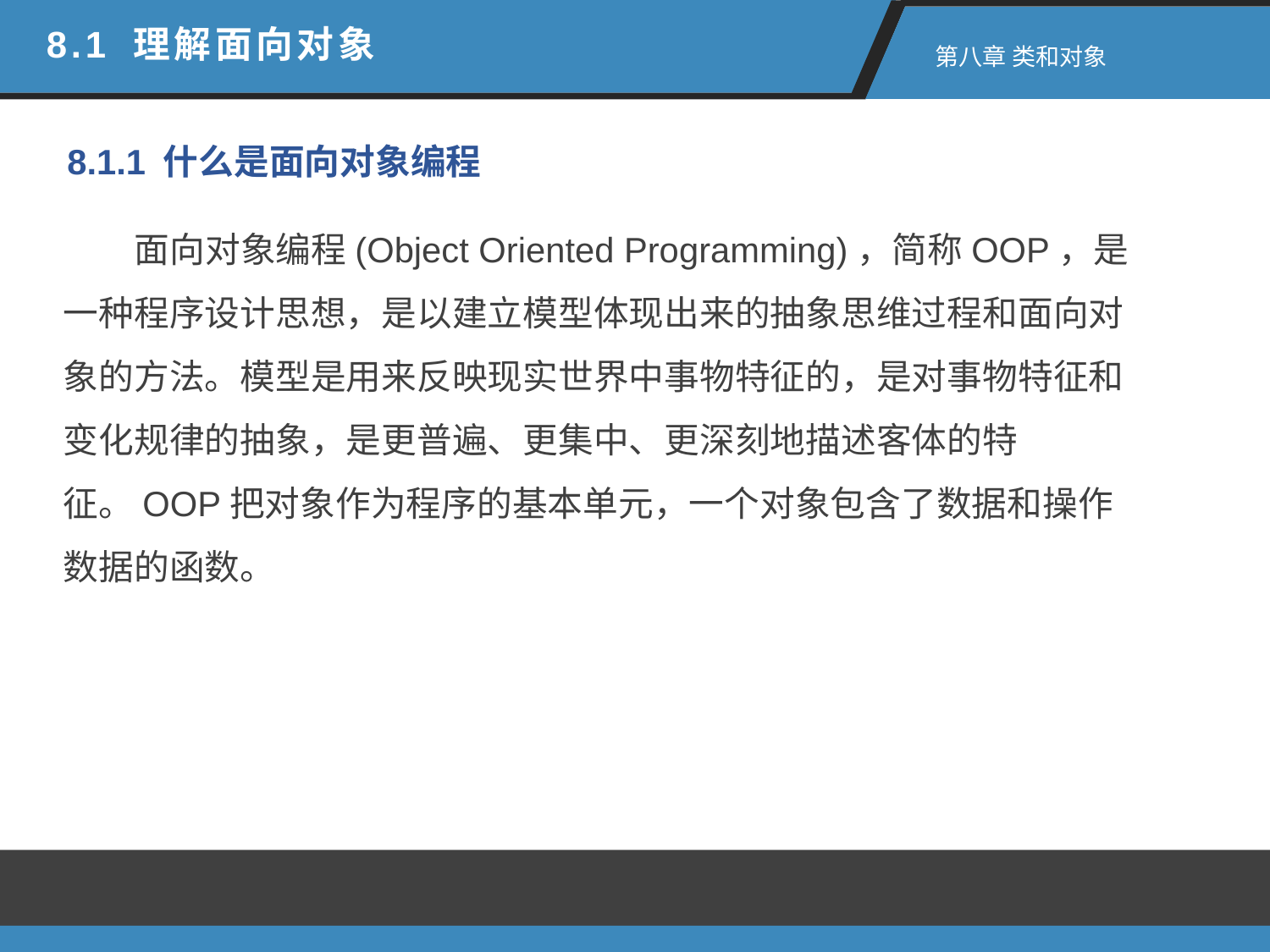

8.1 理解面向对象
  第八章 类和对象
8.1.1 什么是面向对象编程
        面向对象编程(Object Oriented Programming)，简称OOP，是一种程序设计思想，是以建立模型体现出来的抽象思维过程和面向对象的方法。模型是用来反映现实世界中事物特征的，是对事物特征和变化规律的抽象，是更普遍、更集中、更深刻地描述客体的特征。OOP把对象作为程序的基本单元，一个对象包含了数据和操作数据的函数。